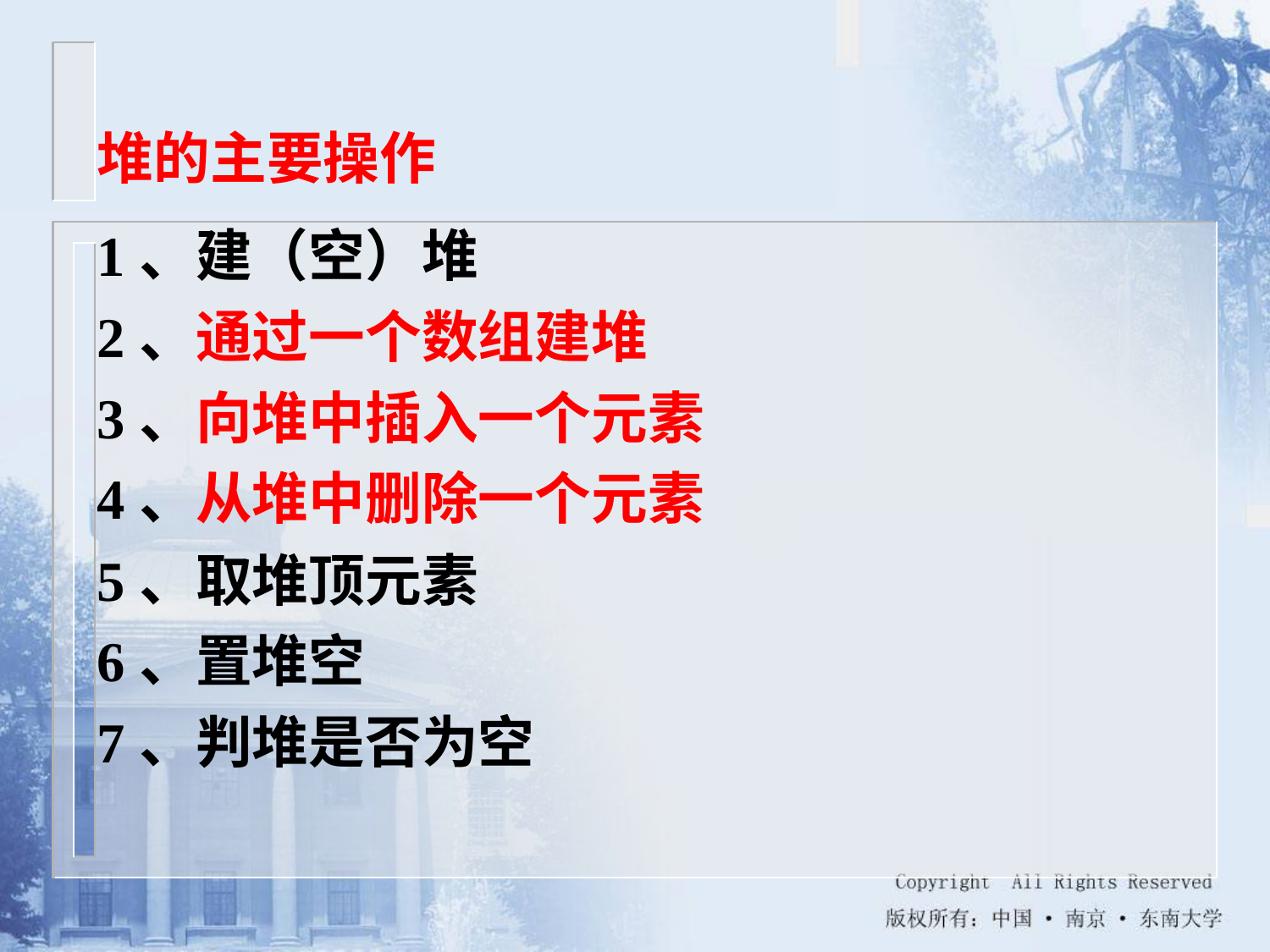

堆的主要操作
1、建（空）堆
2、通过一个数组建堆
3、向堆中插入一个元素
4、从堆中删除一个元素
5、取堆顶元素
6、置堆空
7、判堆是否为空